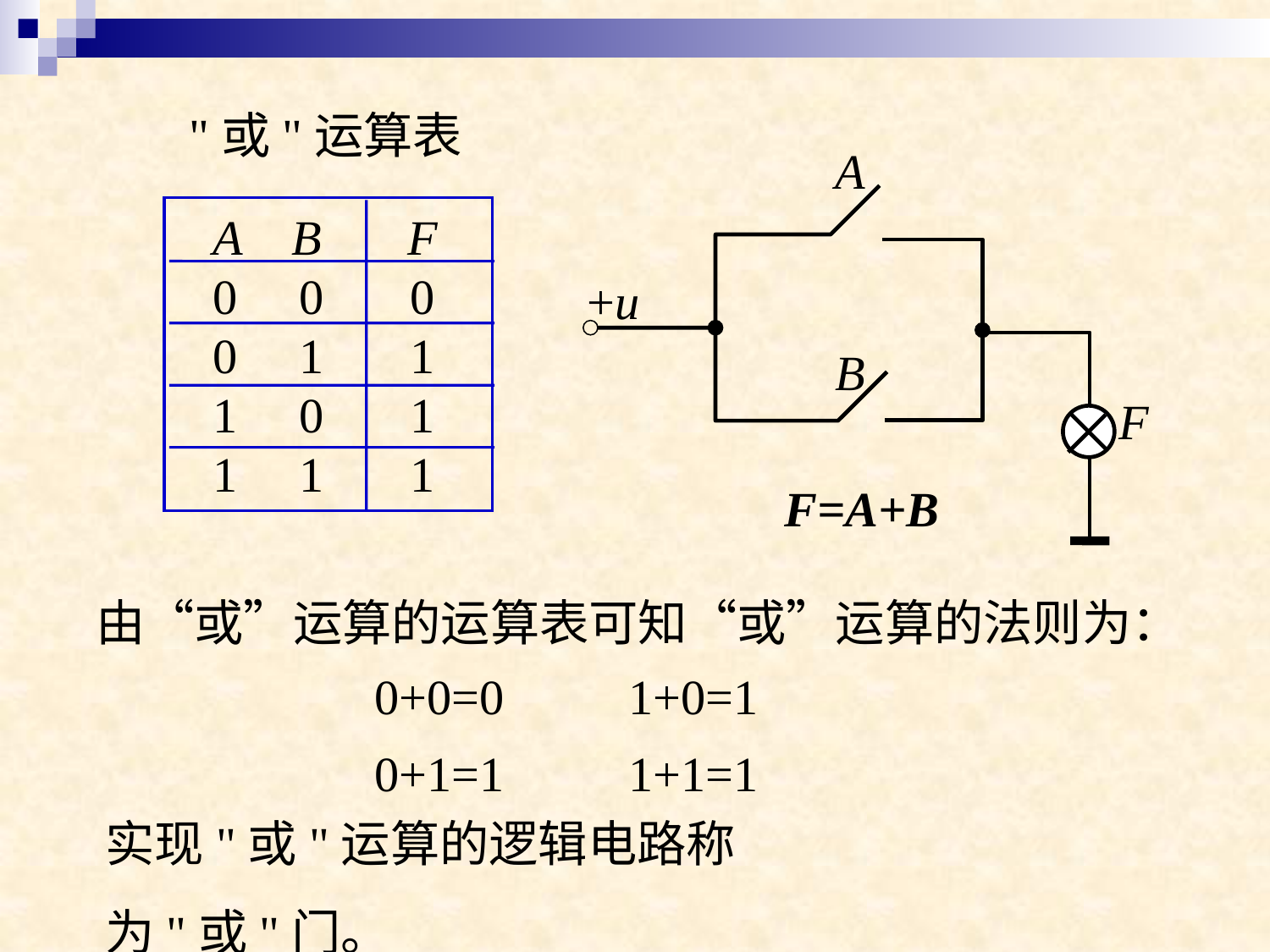

"或"运算表
A

+u

B
F

A    B       F
0     0       0
0     1       1
1     0       1
1     1       1

F=A+B
由“或”运算的运算表可知“或”运算的法则为：
0+0=0	1+0=1
0+1=1	1+1=1
实现"或"运算的逻辑电路称为"或"门。